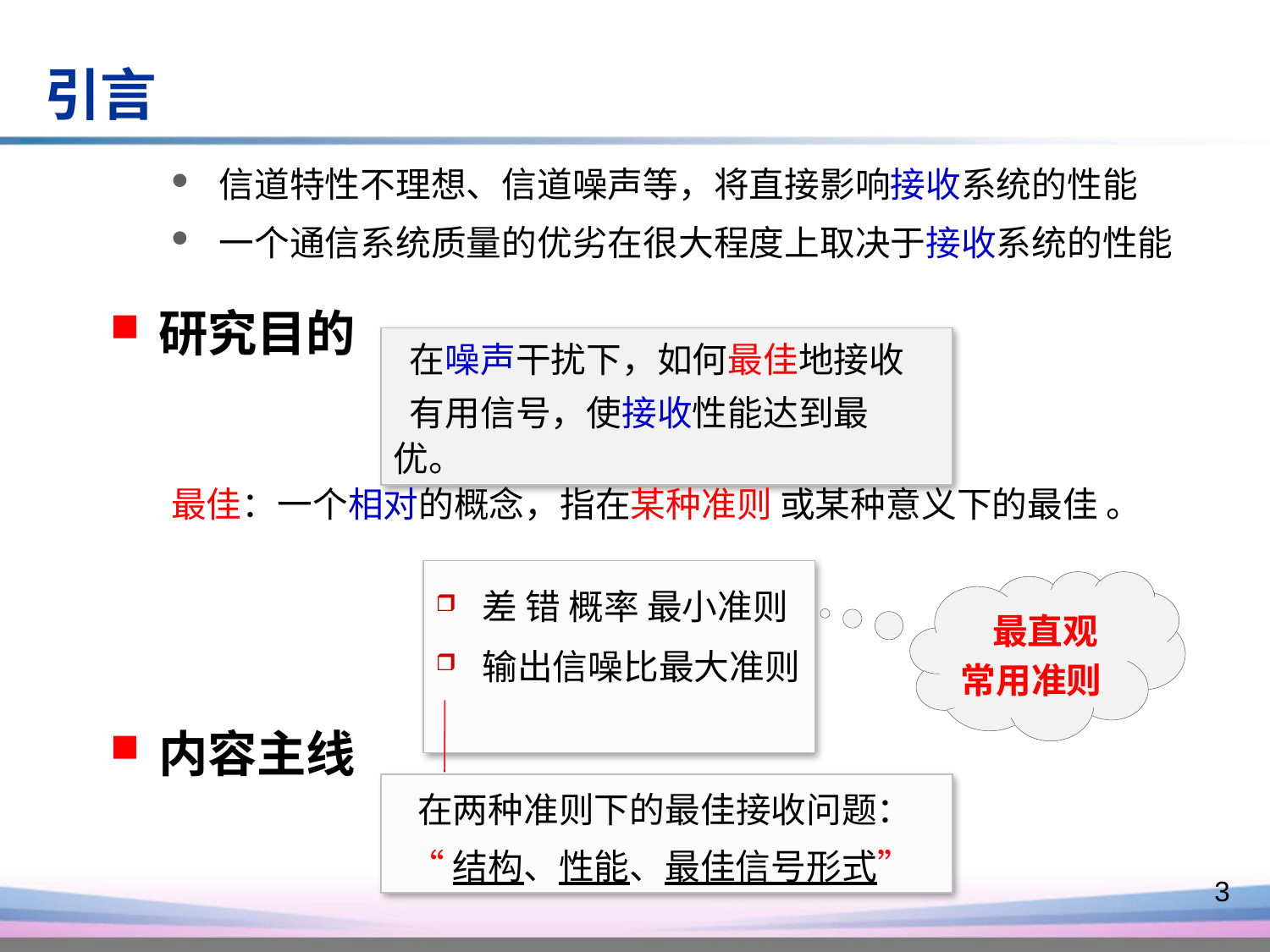

引言
信道特性不理想、信道噪声等，将直接影响接收系统的性能
一个通信系统质量的优劣在很大程度上取决于接收系统的性能
研究目的
 在噪声干扰下，如何最佳地接收
 有用信号，使接收性能达到最优。
最佳：一个相对的概念，指在某种准则 或某种意义下的最佳 。
 差 错 概率 最小准则
 输出信噪比最大准则
   最直观
常用准则

内容主线
  在两种准则下的最佳接收问题：
  “结构、性能、最佳信号形式”
3